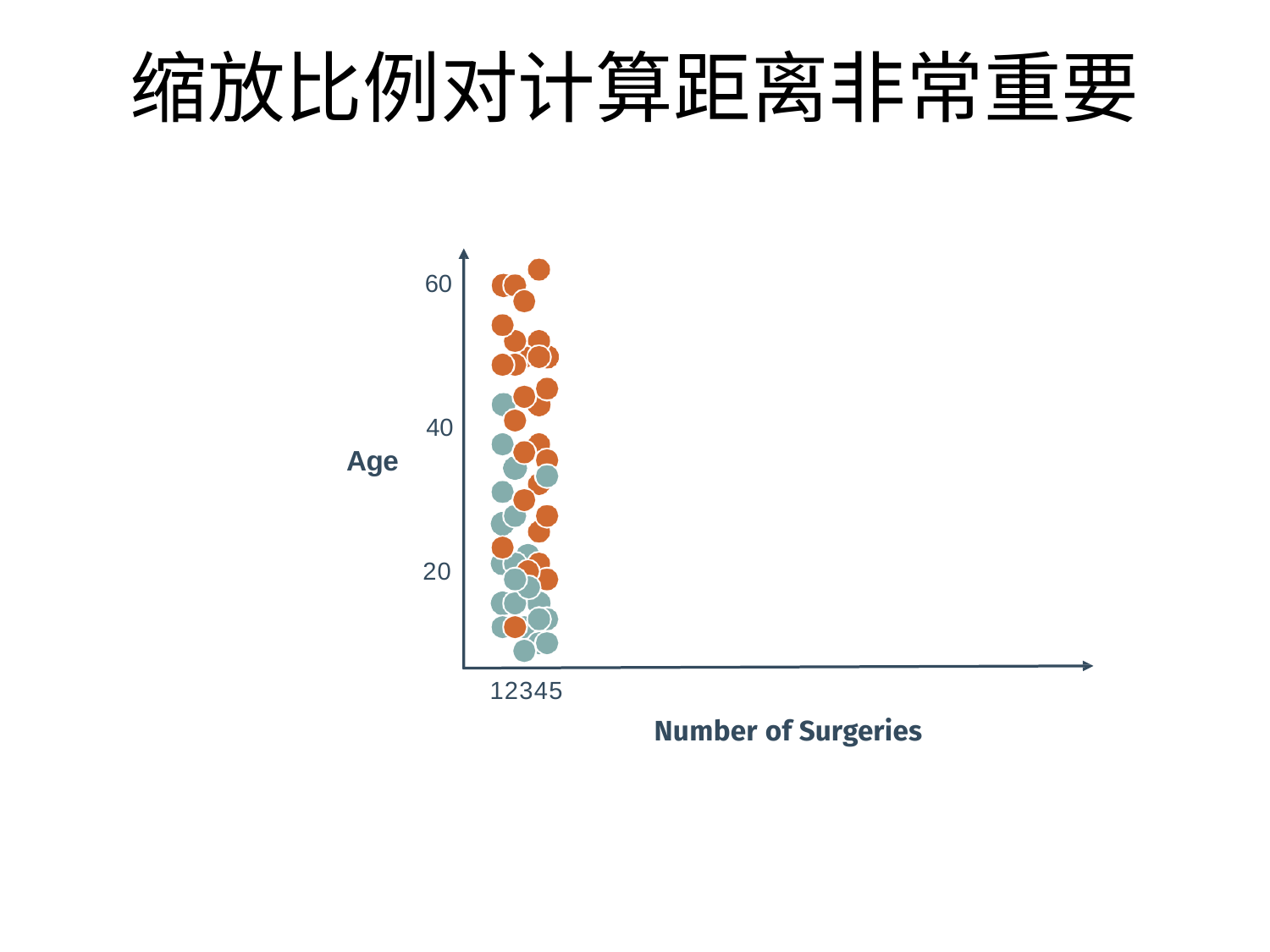

# 缩放比例对计算距离非常重要

60
40
Age
20

12345
Number of Surgeries